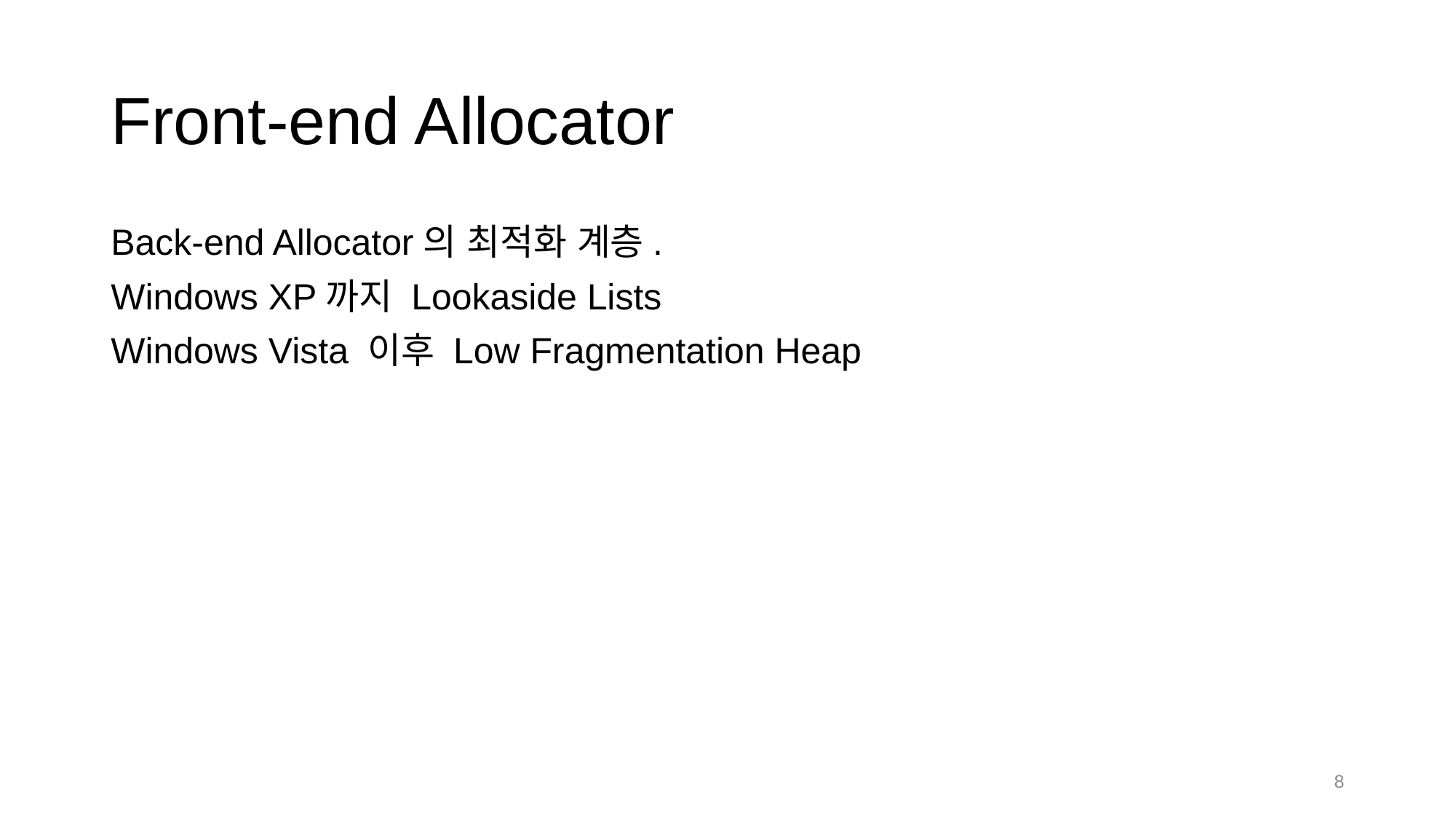

# Front-end Allocator
Back-end Allocator의 최적화 계층.
Windows XP까지 Lookaside Lists
Windows Vista 이후 Low Fragmentation Heap
8